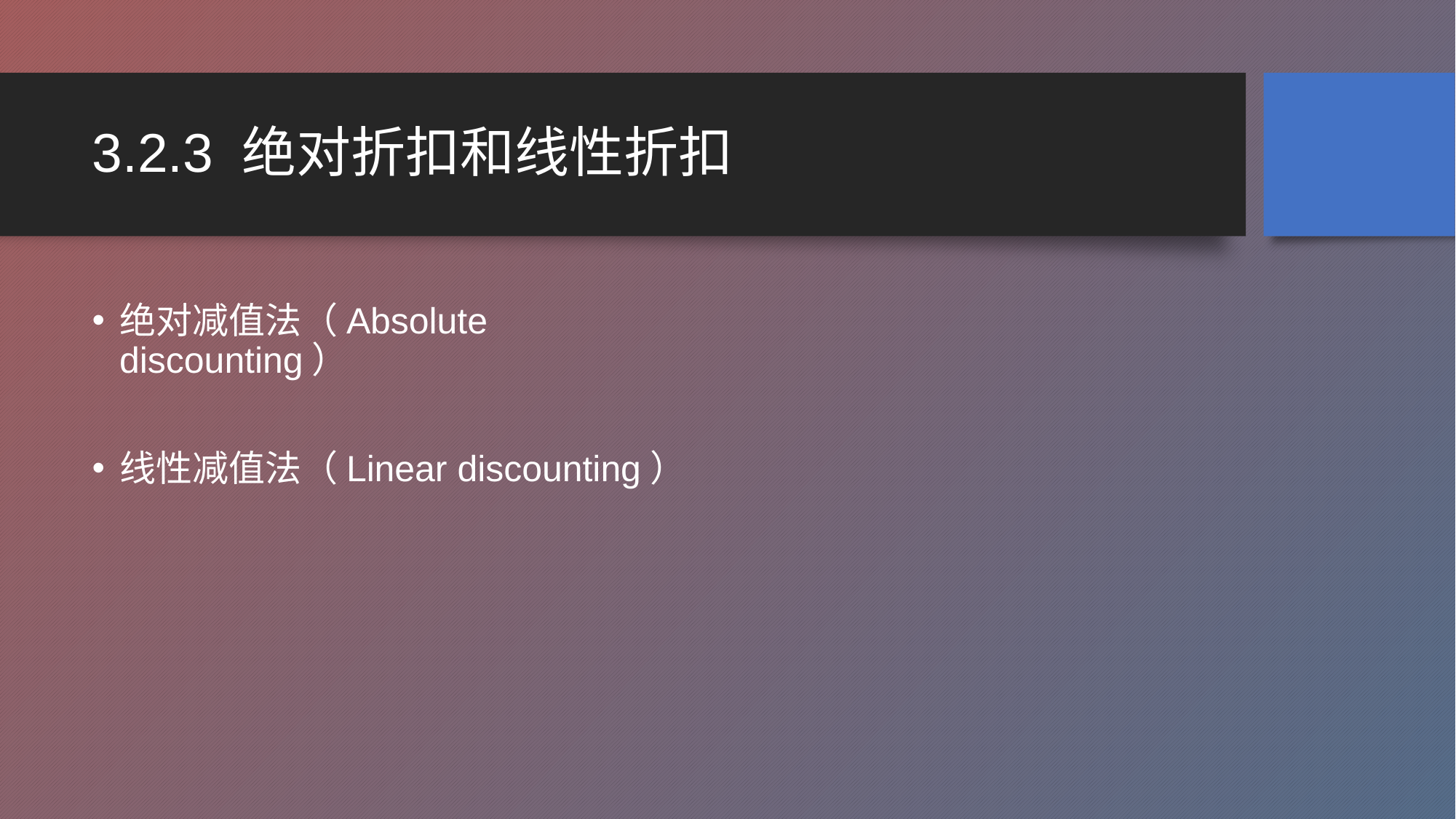

# 3.2.3 绝对折扣和线性折扣
绝对减值法（Absolute discounting）

线性减值法（Linear discounting）